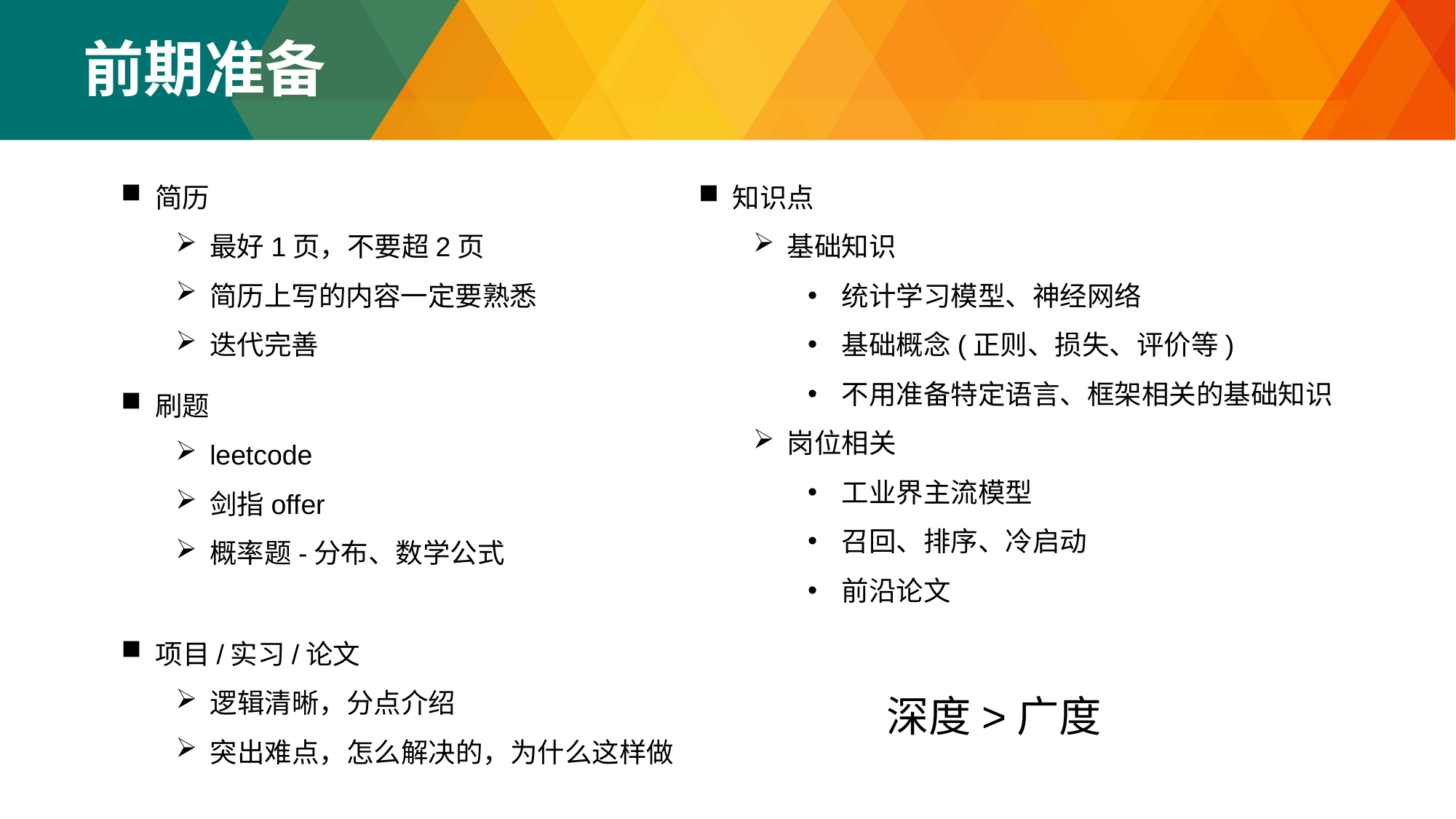

前期准备
简历
最好1页，不要超2页
简历上写的内容一定要熟悉
迭代完善
知识点
基础知识
统计学习模型、神经网络
基础概念(正则、损失、评价等)
不用准备特定语言、框架相关的基础知识
岗位相关
工业界主流模型
召回、排序、冷启动
前沿论文

刷题
leetcode
剑指offer
概率题-分布、数学公式

项目/实习/论文
逻辑清晰，分点介绍
突出难点，怎么解决的，为什么这样做
深度>广度